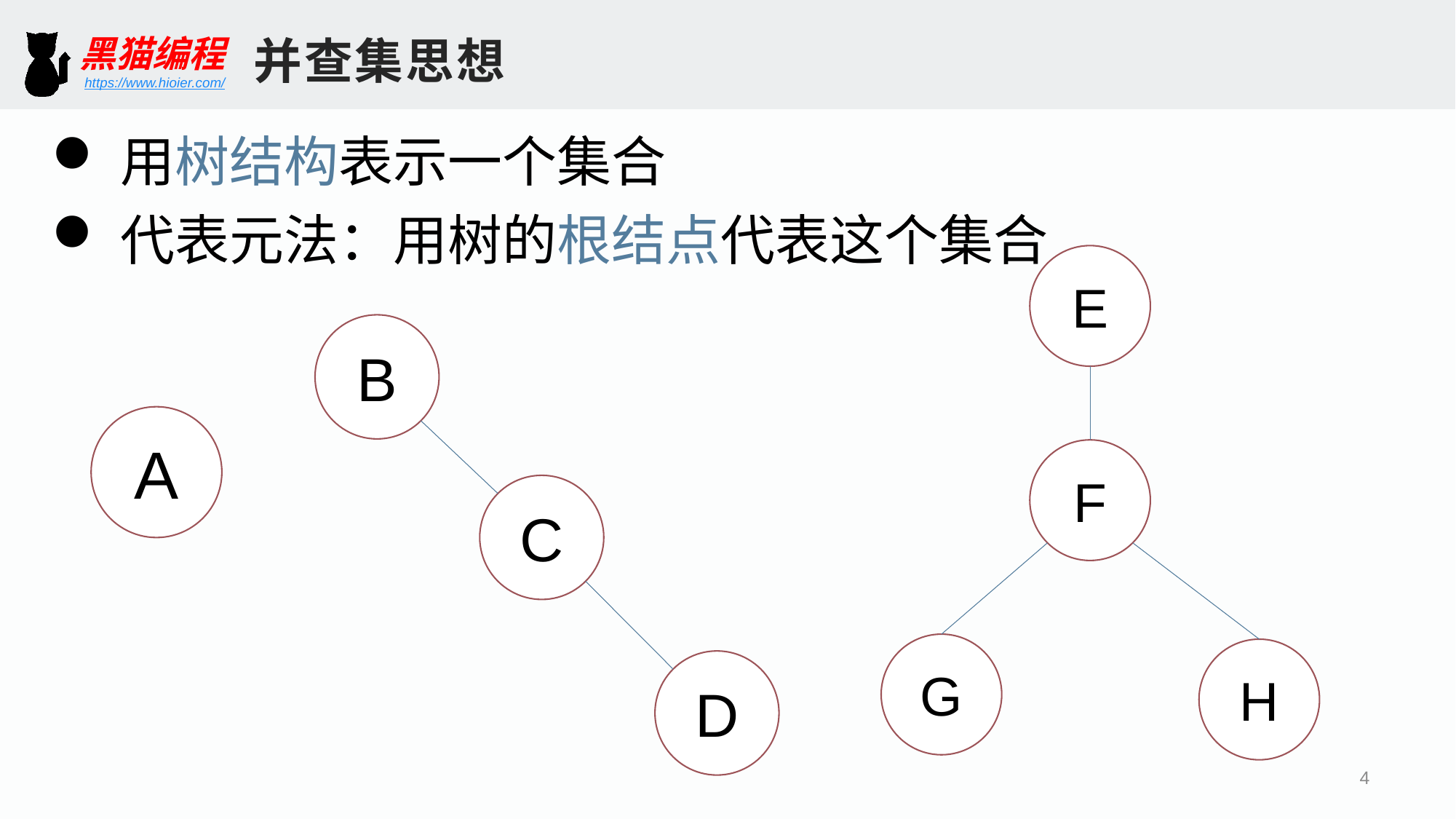

并查集思想
用树结构表示一个集合
代表元法：用树的根结点代表这个集合
E
F
G
H
B
C
D
A
4